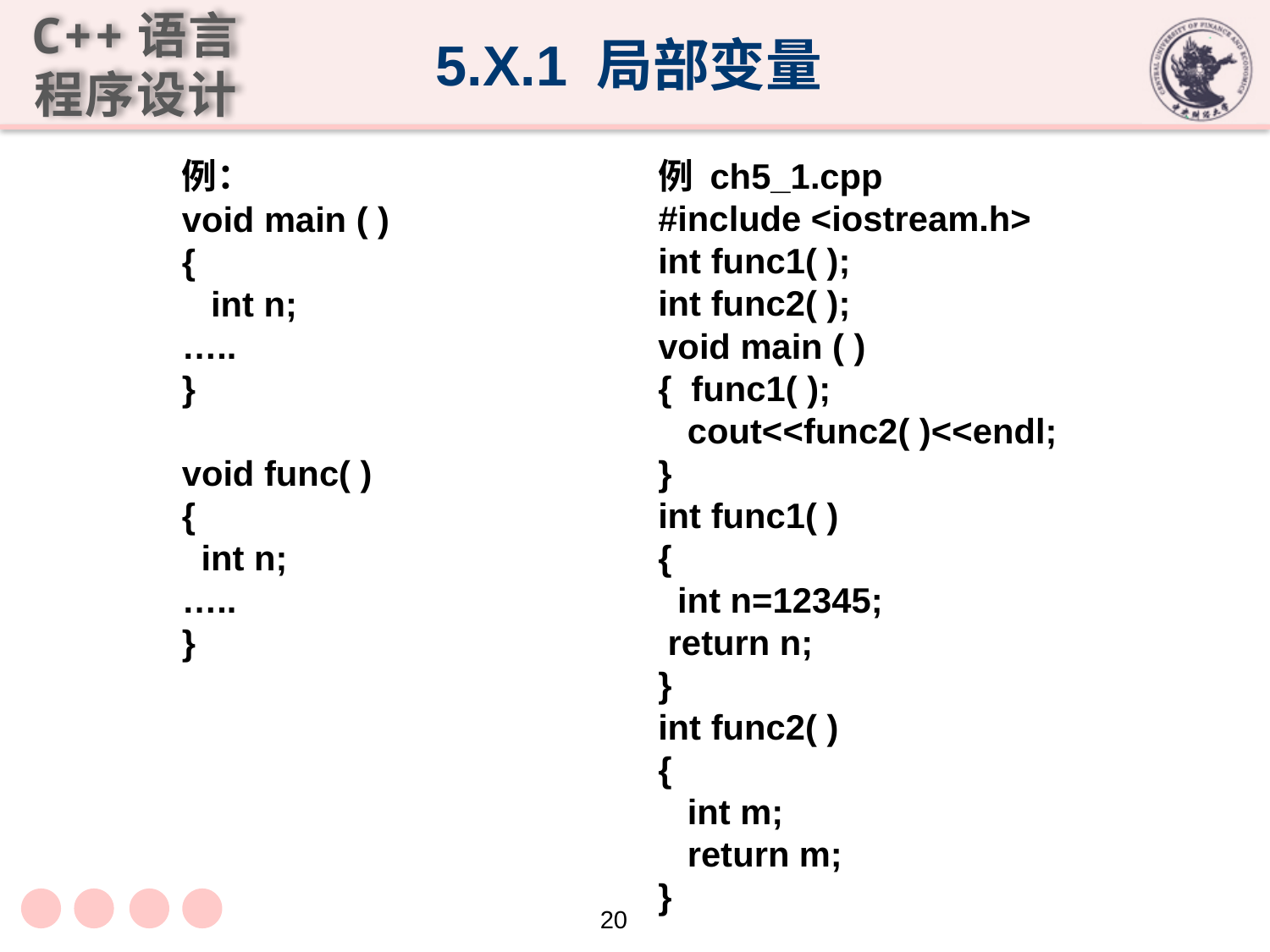

5.X.1 局部变量
例：
void main ( )
{
   int n;
…..
}

void func( )
{
  int n;
…..
}

例 ch5_1.cpp
#include <iostream.h>
int func1( );
int func2( );
void main ( )
{  func1( );
   cout<<func2( )<<endl;
}
int func1( )
{
  int n=12345;
 return n;
}
int func2( )
{
   int m;
   return m;
}
20